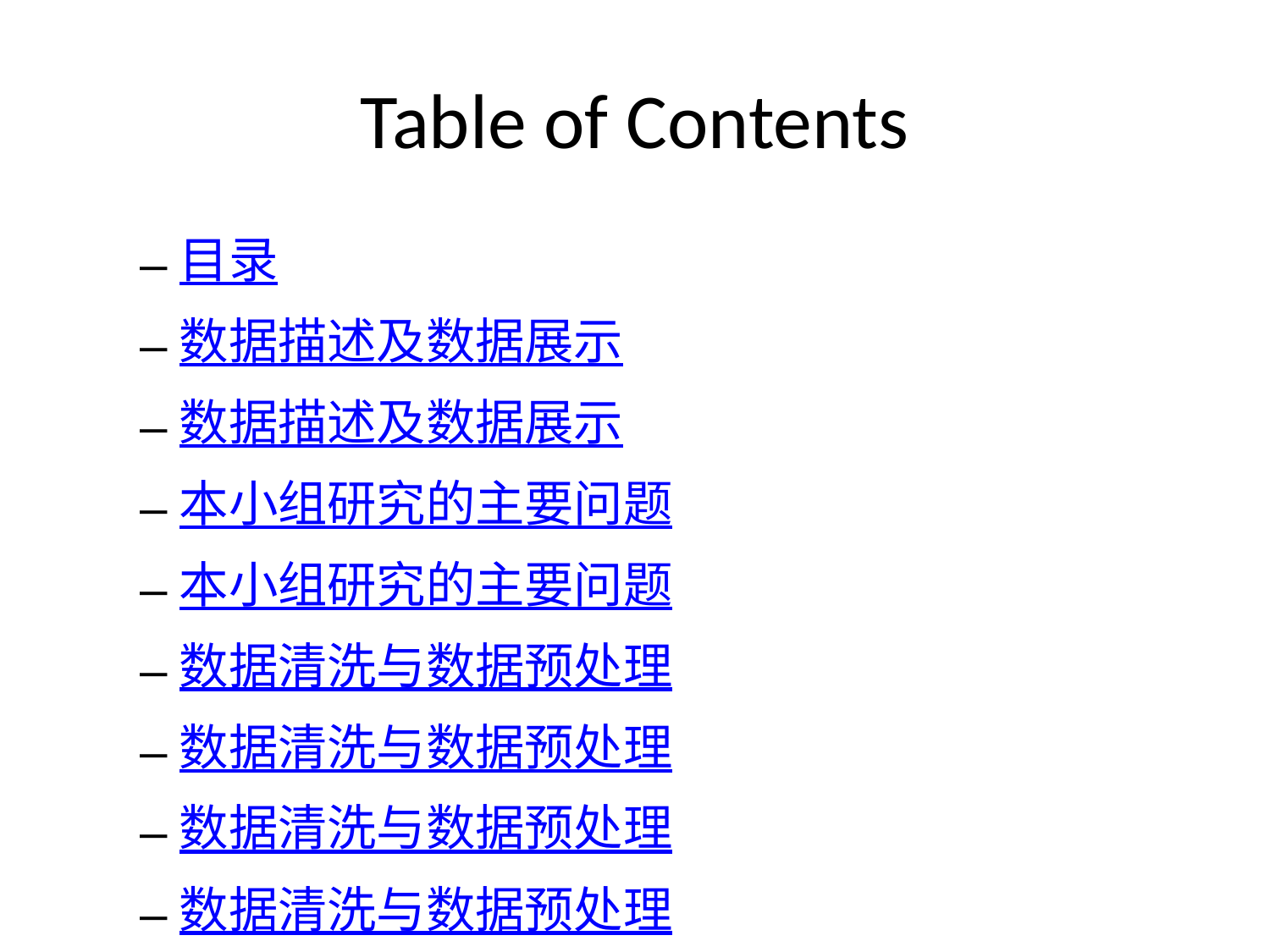

# Table of Contents
目录
数据描述及数据展示
数据描述及数据展示
本小组研究的主要问题
本小组研究的主要问题
数据清洗与数据预处理
数据清洗与数据预处理
数据清洗与数据预处理
数据清洗与数据预处理
数据清洗与数据预处理
描述性统计
描述性统计
描述性统计
描述性统计
回归分析与分类预测
回归分析与分类预测
回归分析与分类预测
谢谢